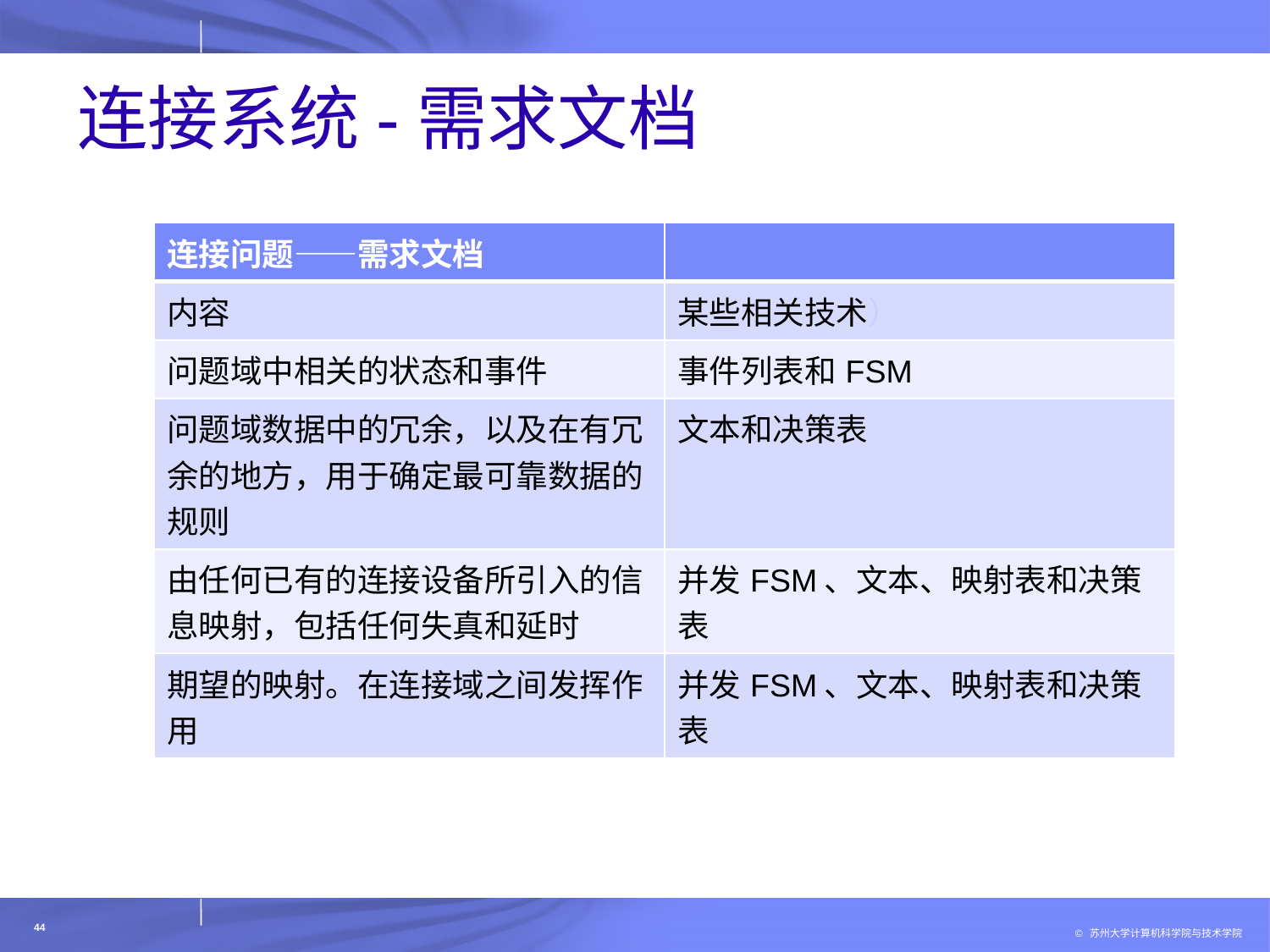

# 连接系统-需求文档
| 连接问题——需求文档 |  |
| --- | --- |
| 内容 | 某些相关技术） |
| 问题域中相关的状态和事件 | 事件列表和FSM |
| 问题域数据中的冗余，以及在有冗余的地方，用于确定最可靠数据的规则 | 文本和决策表 |
| 由任何已有的连接设备所引入的信息映射，包括任何失真和延时 | 并发FSM、文本、映射表和决策表 |
| 期望的映射。在连接域之间发挥作用 | 并发FSM、文本、映射表和决策表 |
44